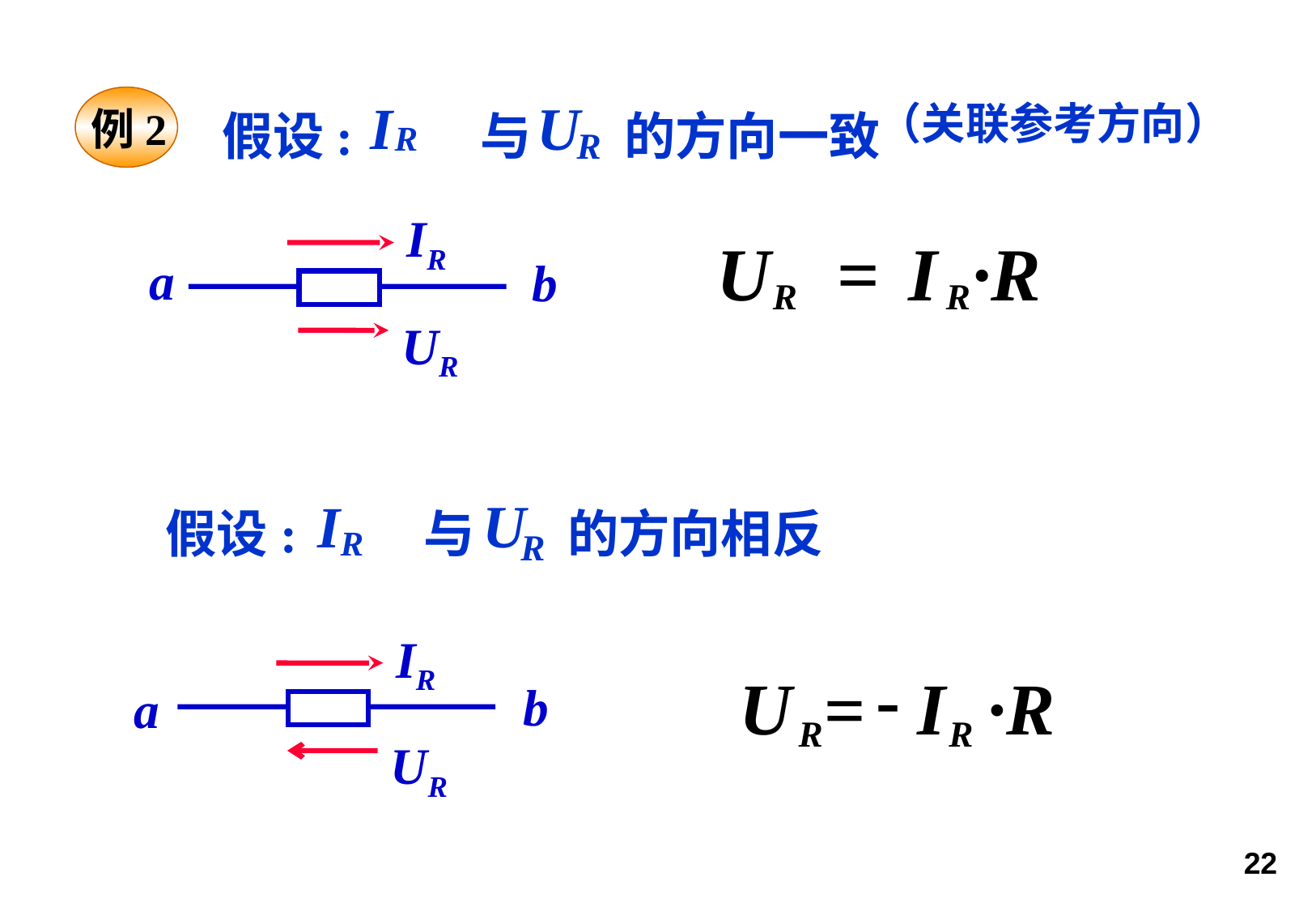

假设:         与        的方向一致
U
I
R
R

例2
（关联参考方向）
IR
a

b

UR

U
=
I
·R
R
R
假设:         与        的方向相反
U
I
R
R
IR

b
a

UR

-
U
I
·R
=
R
R